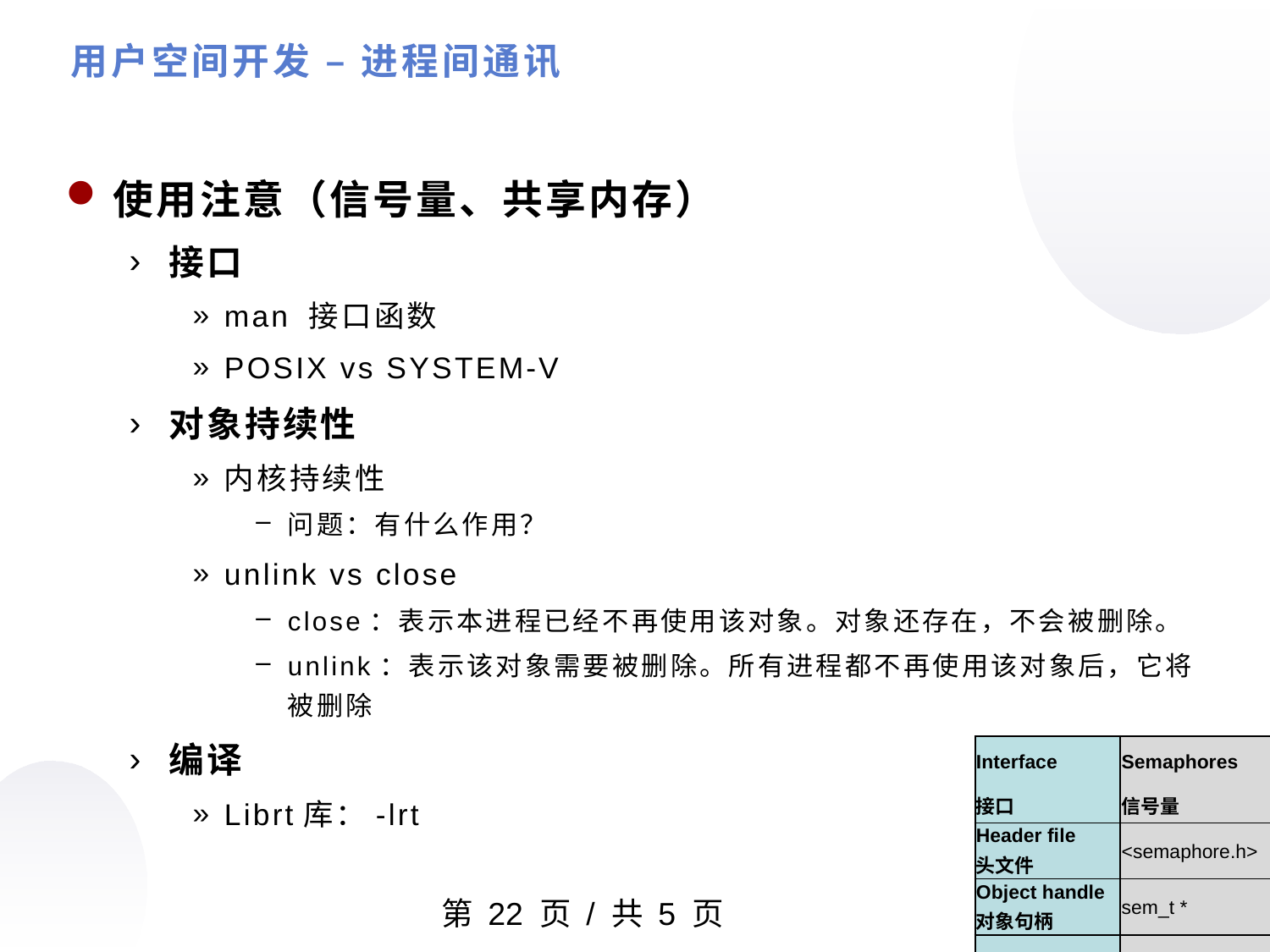

用户空间开发 – 进程间通讯

使用注意（信号量、共享内存）
接口
man 接口函数
POSIX vs SYSTEM-V
对象持续性
内核持续性
问题：有什么作用？
unlink vs close
close：表示本进程已经不再使用该对象。对象还存在，不会被删除。
unlink：表示该对象需要被删除。所有进程都不再使用该对象后，它将被删除
编译
Librt库：-lrt

| Interface | Semaphores | Shared memory | Message Queue |
| --- | --- | --- | --- |
| 接口 | 信号量 | 共享内存 | 消息队列 |
| Header file | <semaphore.h> | <sys/mman.h> | <mqueue.h> |
| 头文件 |  |  |  |
| Object handle | sem\_t \* | int (文件句柄) | mqd\_t |
| 对象句柄 |  |  |  |
| Create/open | sem\_open() | shm\_open() + ftruncate() + mmap() | mq\_open（） |
| 创建/打开 |  |  |  |
| Close | sem\_close() | munmap() + close() | mq\_close |
| 关闭 |  |  |  |
| Unlink | sem\_unlink() | shm\_unlink() | mq\_unlink |
| 断开 |  |  |  |
| Perform IPC | sem\_post(), sem\_wait(), sem\_getvalue() | 直接在共享内存区域中进行操作 | mq\_receive() mq\_send() |
| 执行IPC |  |  |  |

第 22 页 / 共 5 页